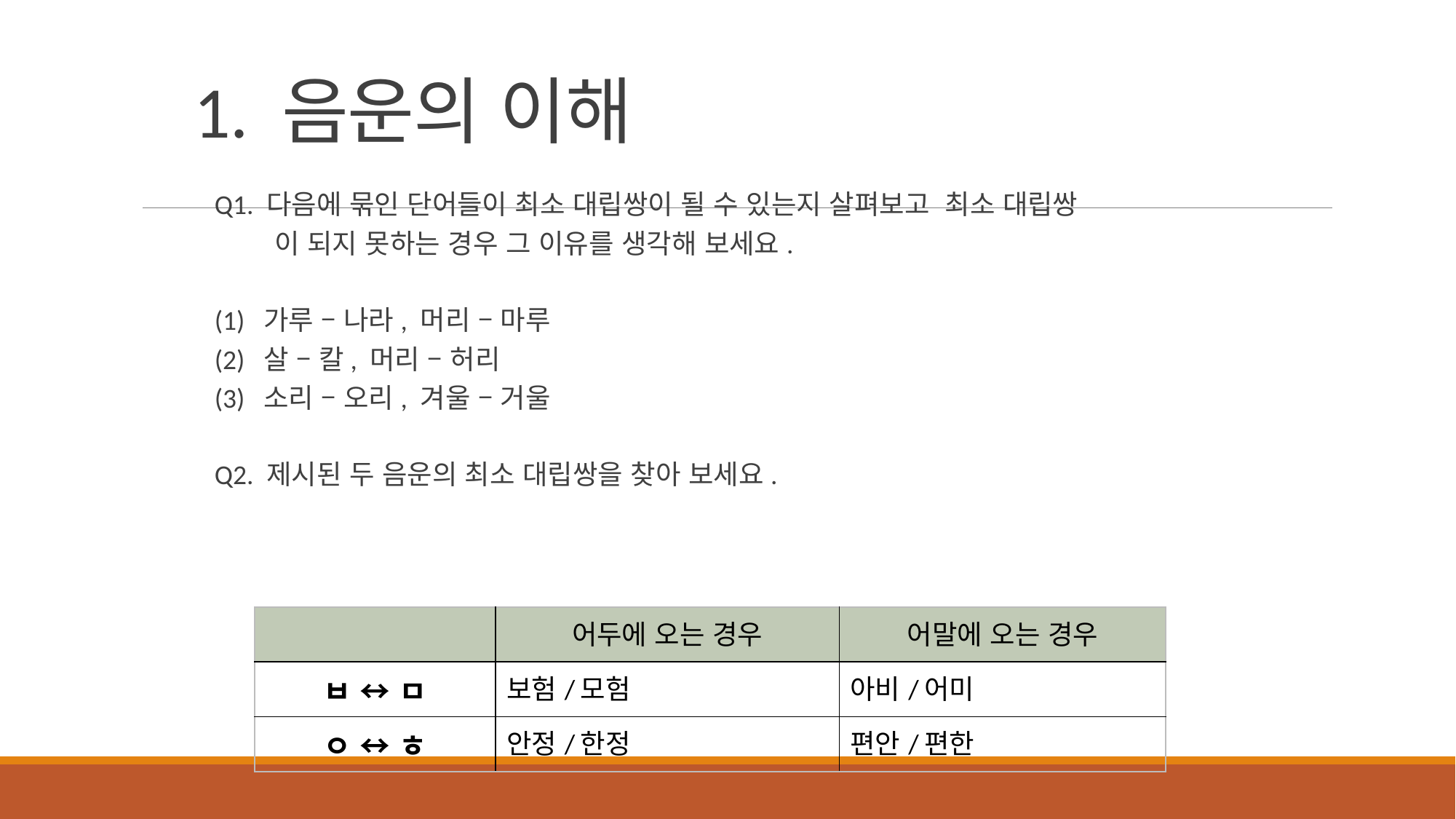

# 1. 음운의 이해

Q1. 다음에 묶인 단어들이 최소 대립쌍이 될 수 있는지 살펴보고  최소 대립쌍
       이 되지 못하는 경우 그 이유를 생각해 보세요.

(1)  가루 – 나라, 머리 – 마루
(2)  살 – 칼, 머리 – 허리
(3)  소리 – 오리, 겨울 – 거울

Q2. 제시된 두 음운의 최소 대립쌍을 찾아 보세요.

|  | 어두에 오는 경우 | 어말에 오는 경우 |
| --- | --- | --- |
| ㅂ ↔ ㅁ | 보험/모험 | 아비/어미 |
| ㅇ ↔ ㅎ | 안정/한정 | 편안/편한 |